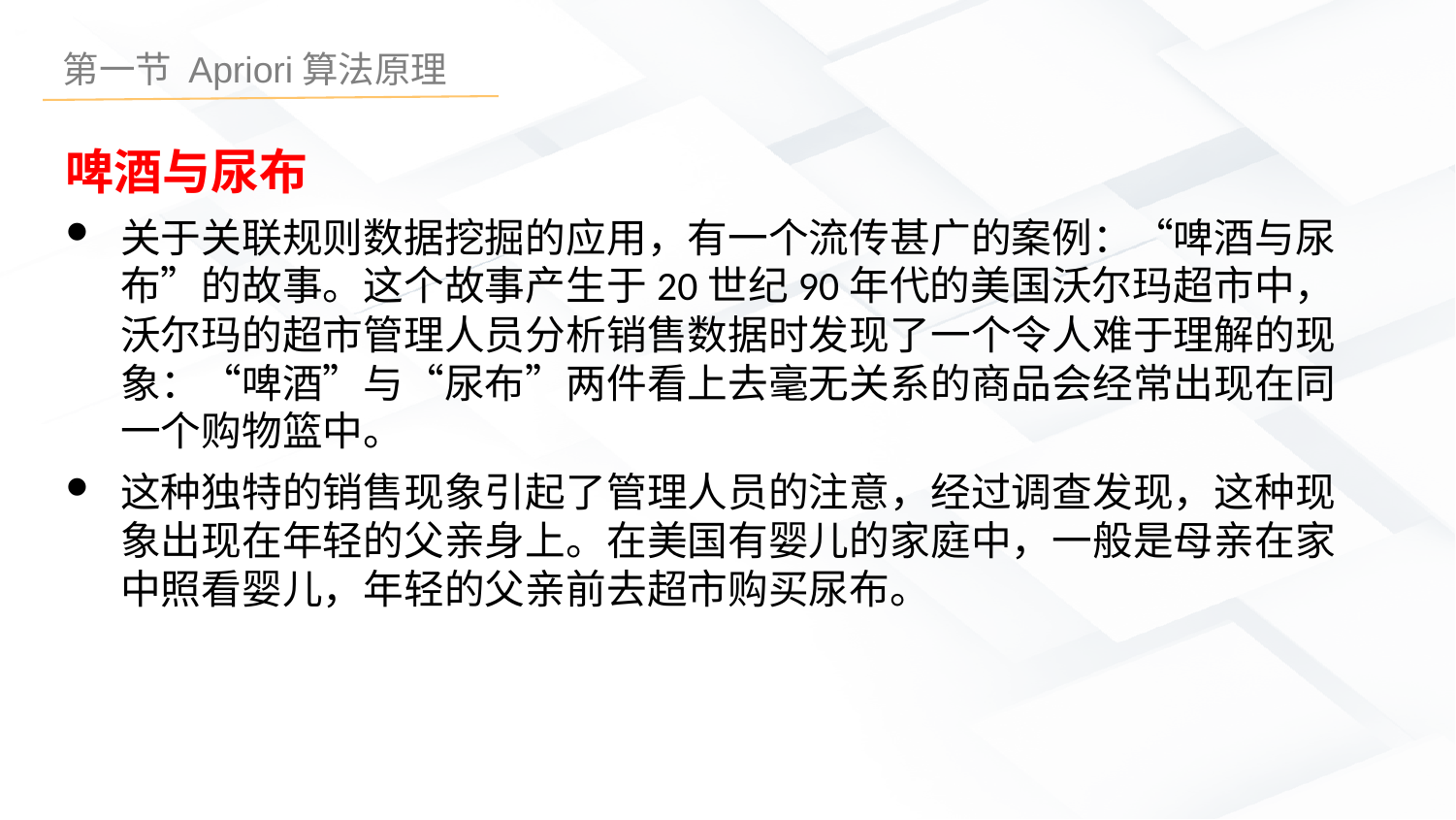

啤酒与尿布
关于关联规则数据挖掘的应用，有一个流传甚广的案例：“啤酒与尿布”的故事。这个故事产生于20世纪90年代的美国沃尔玛超市中，沃尔玛的超市管理人员分析销售数据时发现了一个令人难于理解的现象：“啤酒”与“尿布”两件看上去毫无关系的商品会经常出现在同一个购物篮中。
这种独特的销售现象引起了管理人员的注意，经过调查发现，这种现象出现在年轻的父亲身上。在美国有婴儿的家庭中，一般是母亲在家中照看婴儿，年轻的父亲前去超市购买尿布。